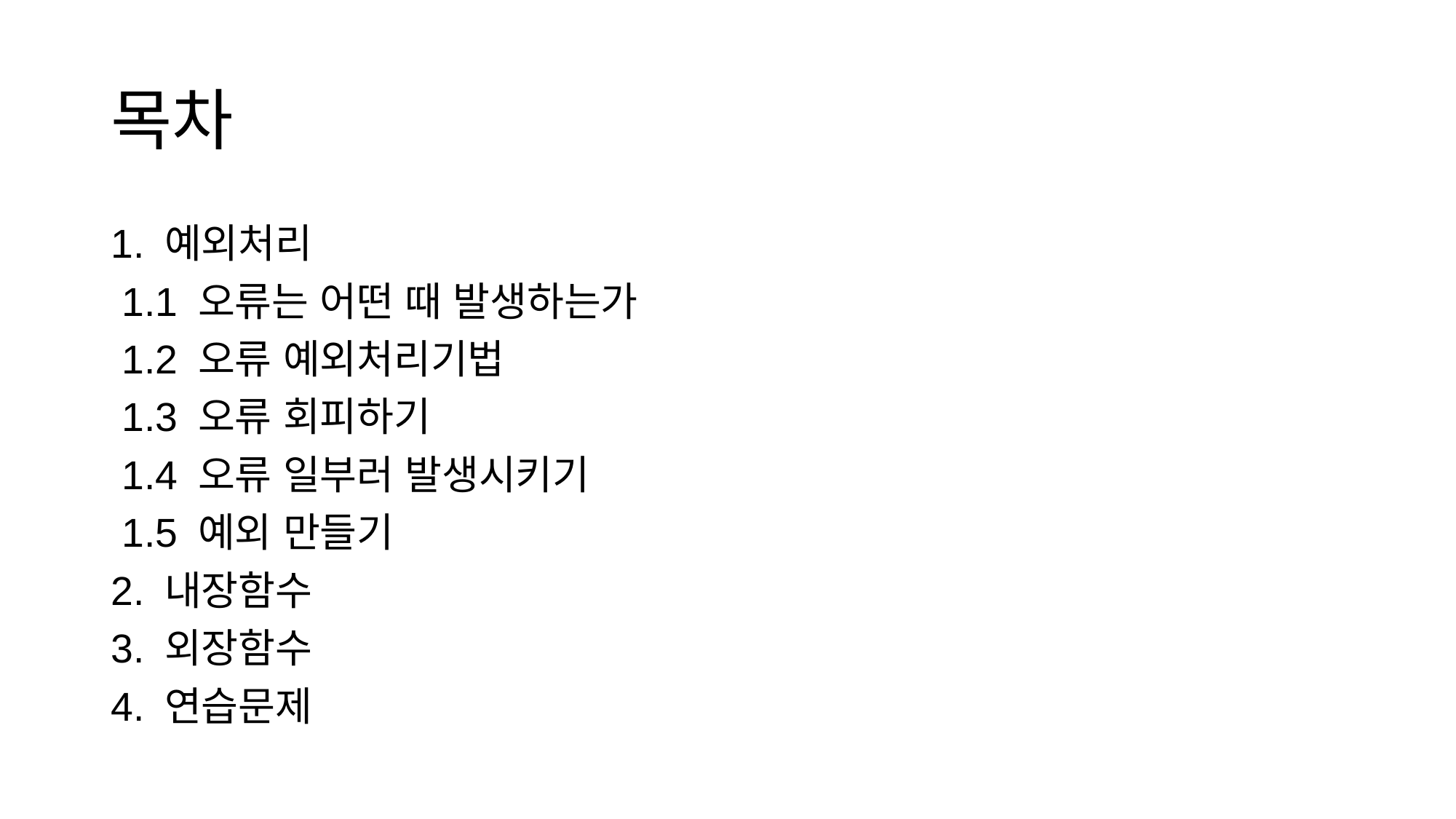

# 목차
1. 예외처리
 1.1 오류는 어떤 때 발생하는가
 1.2 오류 예외처리기법
 1.3 오류 회피하기
 1.4 오류 일부러 발생시키기
 1.5 예외 만들기
2. 내장함수
3. 외장함수
4. 연습문제